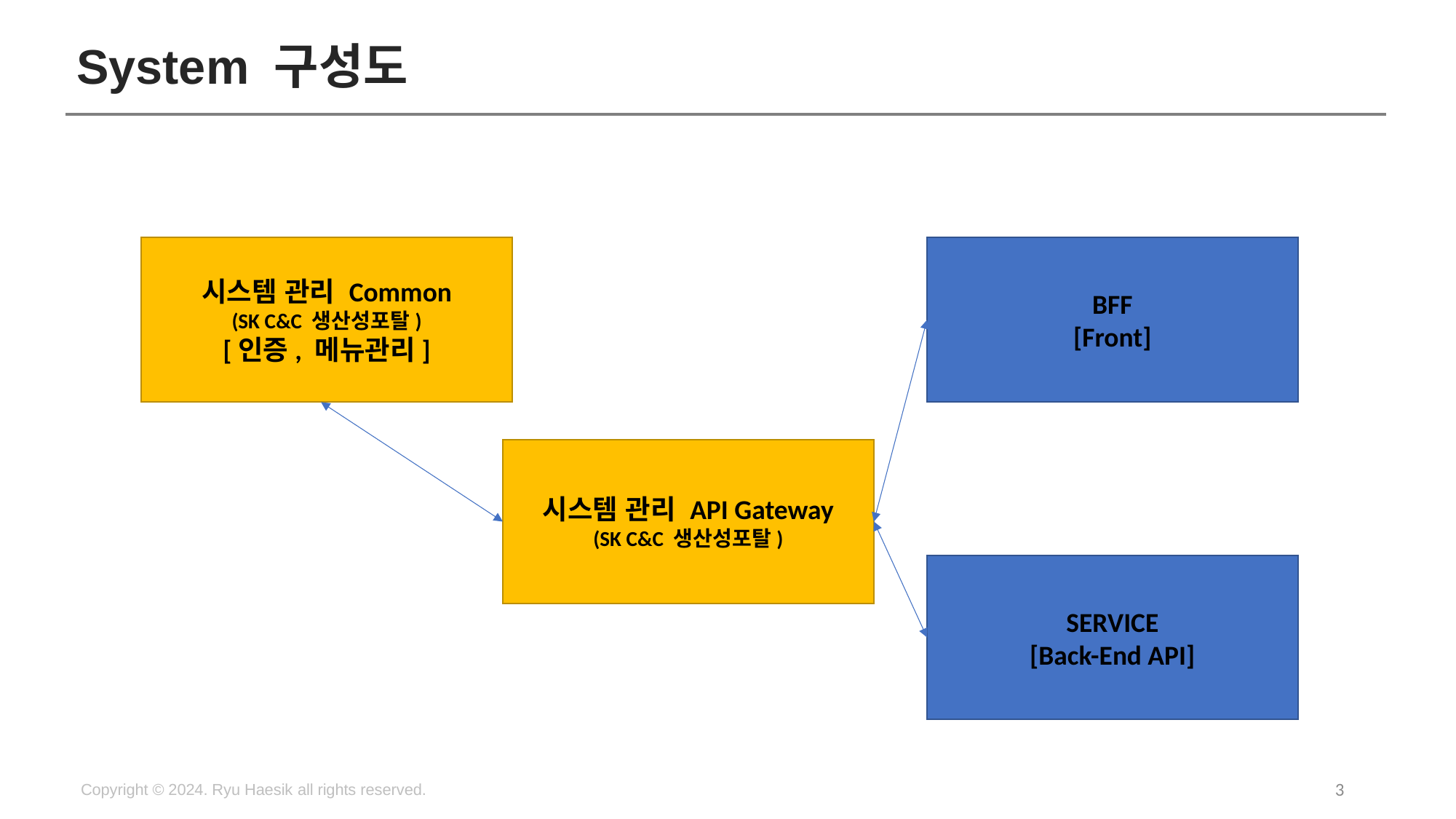

# System 구성도

BFF
[Front]
시스템 관리 Common
(SK C&C 생산성포탈)
[인증, 메뉴관리]
시스템 관리 API Gateway
(SK C&C 생산성포탈)
SERVICE
[Back-End API]
3